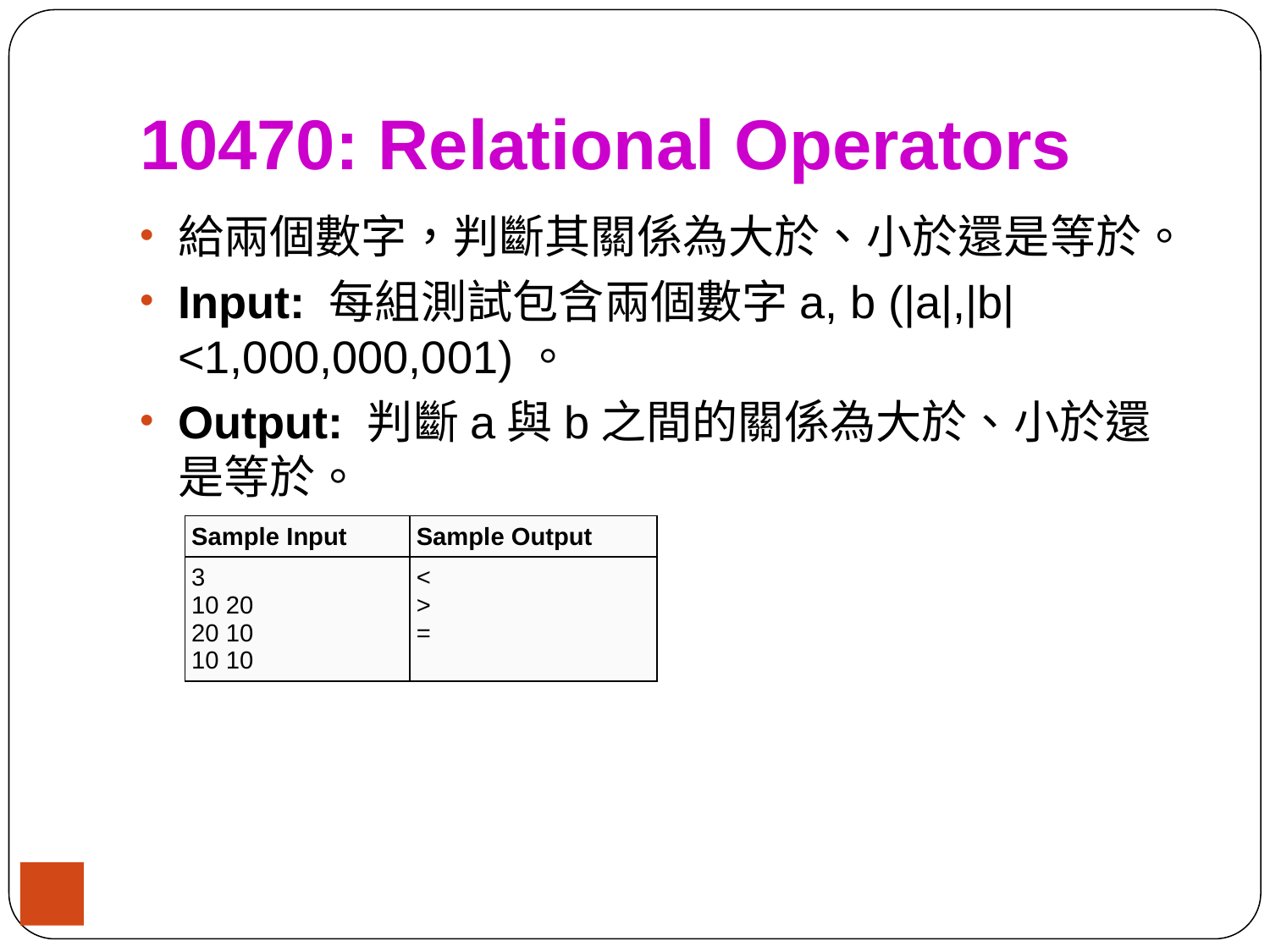

# 10470: Relational Operators
給兩個數字，判斷其關係為大於、小於還是等於。
Input: 每組測試包含兩個數字a, b (|a|,|b|<1,000,000,001)。
Output: 判斷a與b之間的關係為大於、小於還是等於。
| Sample Input | Sample Output |
| --- | --- |
| 3 10 20 20 10 10 10 | < > = |